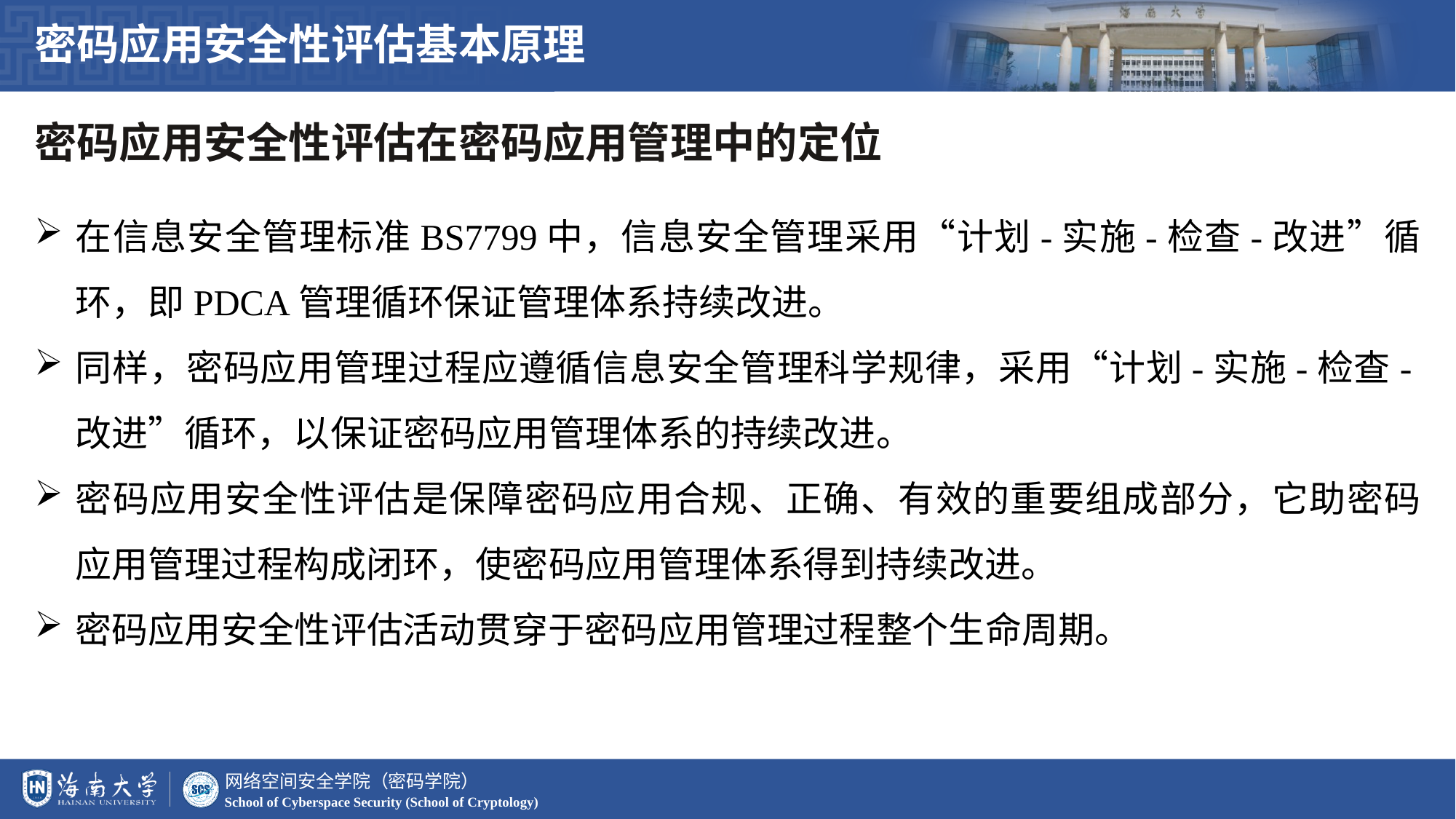

密码应用安全性评估基本原理
密码应用安全性评估在密码应用管理中的定位
在信息安全管理标准BS7799中，信息安全管理采用“计划-实施-检查-改进”循环，即PDCA管理循环保证管理体系持续改进。
同样，密码应用管理过程应遵循信息安全管理科学规律，采用“计划-实施-检查-改进”循环，以保证密码应用管理体系的持续改进。
密码应用安全性评估是保障密码应用合规、正确、有效的重要组成部分，它助密码应用管理过程构成闭环，使密码应用管理体系得到持续改进。
密码应用安全性评估活动贯穿于密码应用管理过程整个生命周期。
30